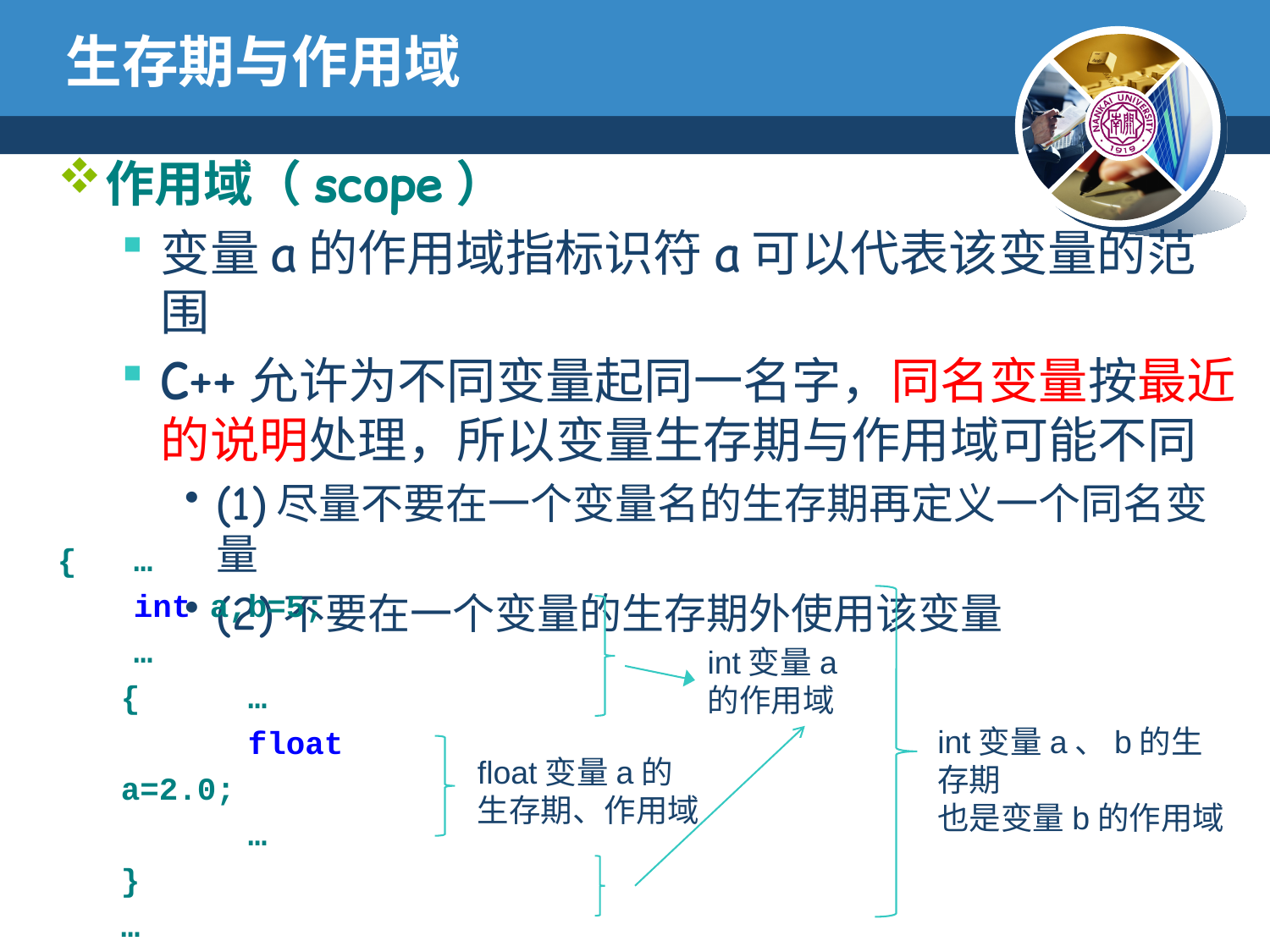

# 生存期与作用域
作用域（scope）
变量a的作用域指标识符a可以代表该变量的范围
C++允许为不同变量起同一名字，同名变量按最近的说明处理，所以变量生存期与作用域可能不同
(1)尽量不要在一个变量名的生存期再定义一个同名变量
(2)不要在一个变量的生存期外使用该变量
{   …
    int a,b=5;
    …
{	…
	float a=2.0;
	…
}
…
}

int变量a的作用域
int变量a、b的生存期
也是变量b的作用域

float变量a的
生存期、作用域